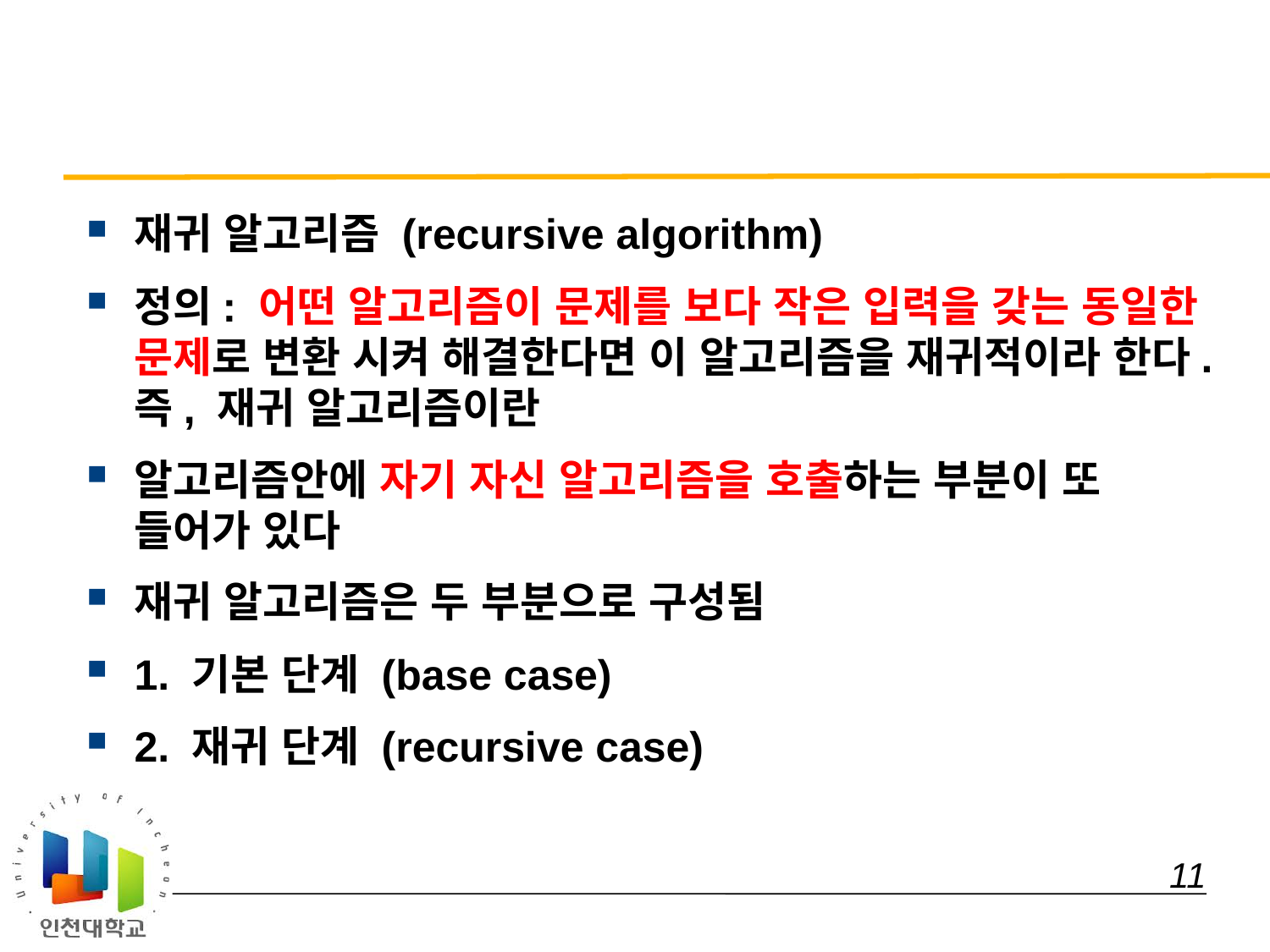

#
재귀 알고리즘 (recursive algorithm)
정의: 어떤 알고리즘이 문제를 보다 작은 입력을 갖는 동일한 문제로 변환 시켜 해결한다면 이 알고리즘을 재귀적이라 한다. 즉, 재귀 알고리즘이란
알고리즘안에 자기 자신 알고리즘을 호출하는 부분이 또 들어가 있다
재귀 알고리즘은 두 부분으로 구성됨
1. 기본 단계 (base case)
2. 재귀 단계 (recursive case)

 11